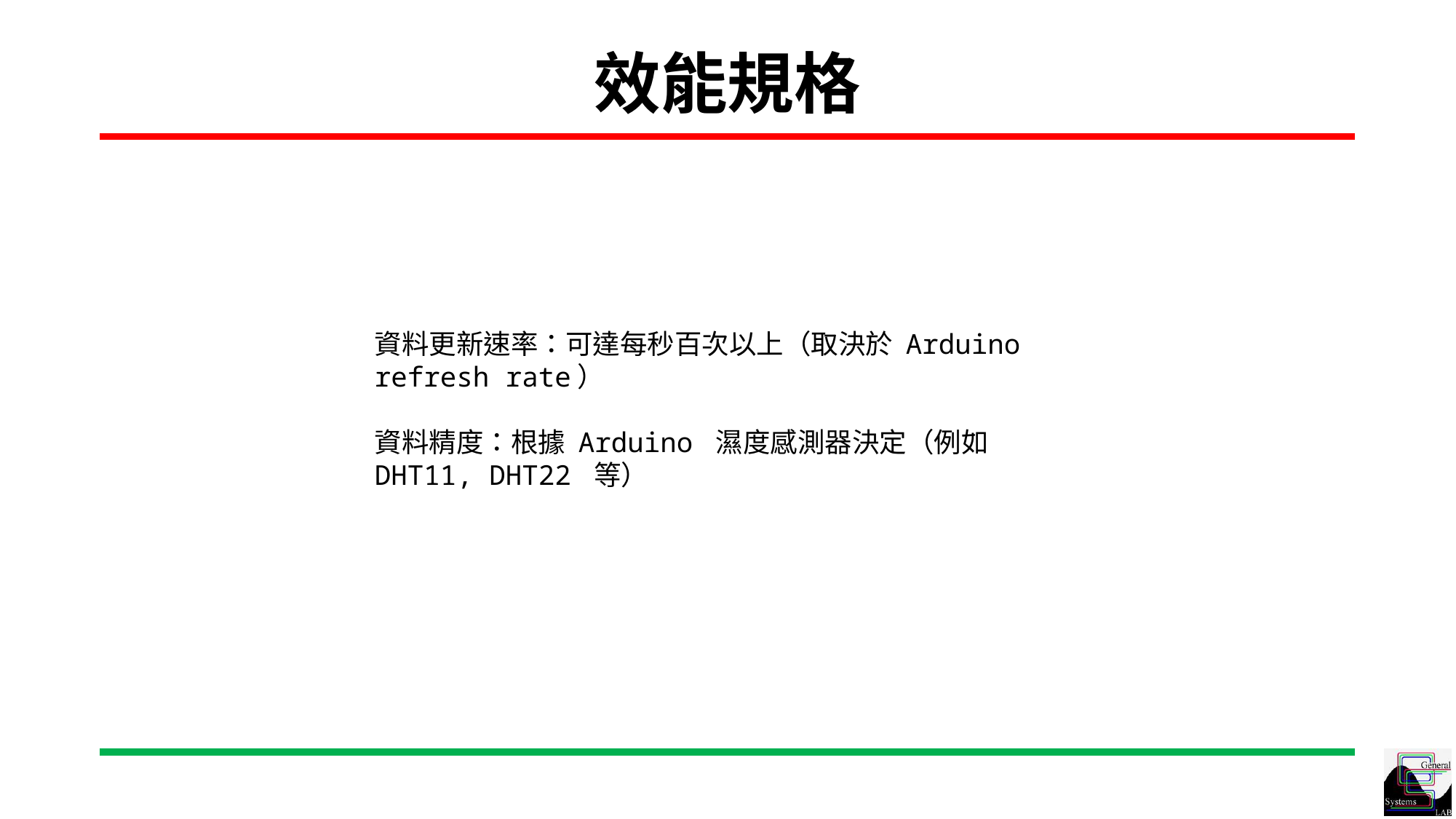

# 效能規格

資料更新速率：可達每秒百次以上（取決於 Arduino refresh rate）

資料精度：根據 Arduino 濕度感測器決定（例如 DHT11, DHT22 等）